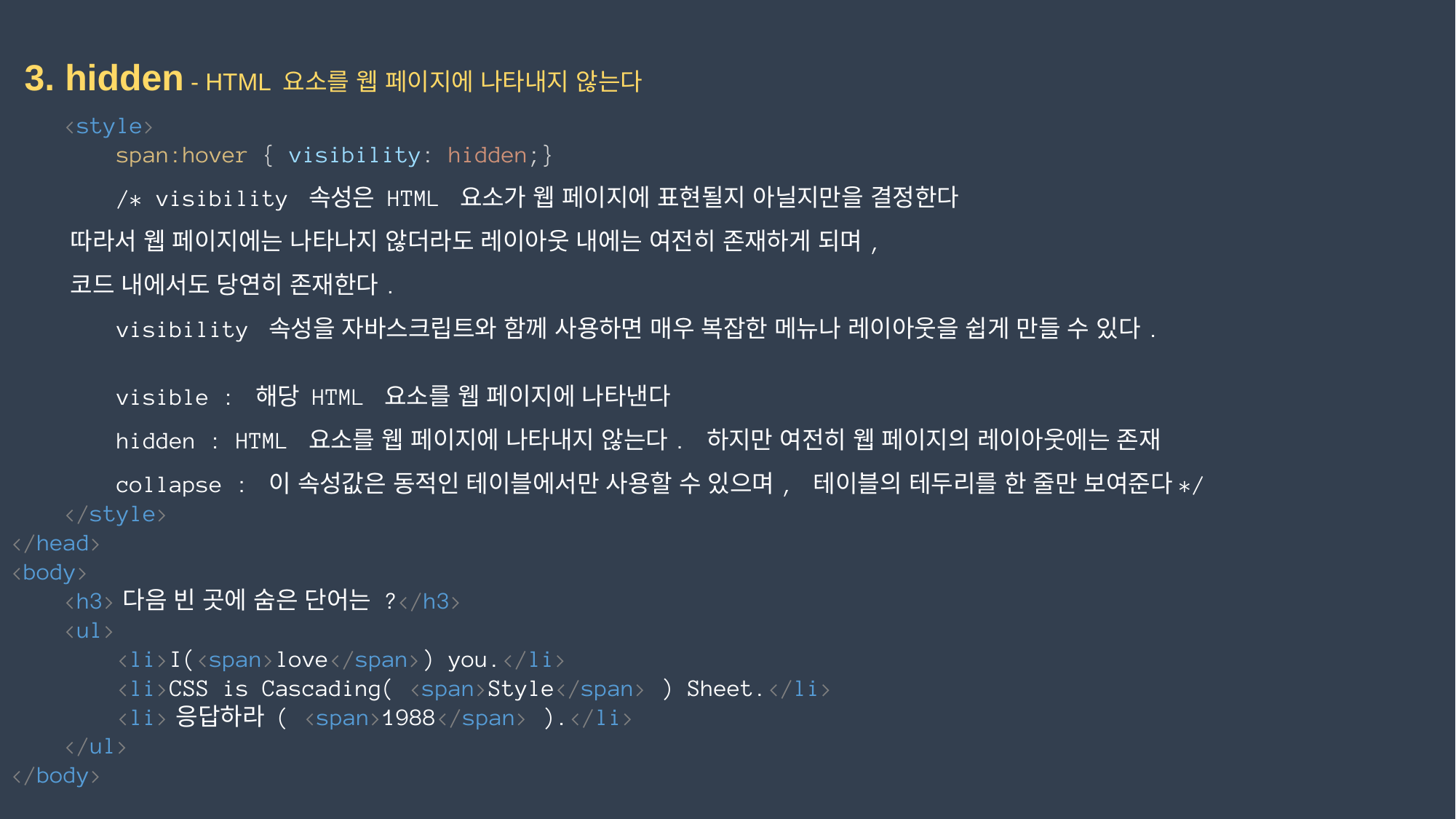

3. hidden - HTML 요소를 웹 페이지에 나타내지 않는다
    <style>
        span:hover { visibility: hidden;}
        /* visibility 속성은 HTML 요소가 웹 페이지에 표현될지 아닐지만을 결정한다
        따라서 웹 페이지에는 나타나지 않더라도 레이아웃 내에는 여전히 존재하게 되며,
        코드 내에서도 당연히 존재한다.
        visibility 속성을 자바스크립트와 함께 사용하면 매우 복잡한 메뉴나 레이아웃을 쉽게 만들 수 있다.

        visible : 해당 HTML 요소를 웹 페이지에 나타낸다
        hidden : HTML 요소를 웹 페이지에 나타내지 않는다. 하지만 여전히 웹 페이지의 레이아웃에는 존재
        collapse : 이 속성값은 동적인 테이블에서만 사용할 수 있으며, 테이블의 테두리를 한 줄만 보여준다*/
    </style>
</head>
<body>
    <h3>다음 빈 곳에 숨은 단어는 ?</h3>
    <ul>
        <li>I(<span>love</span>) you.</li>
        <li>CSS is Cascading( <span>Style</span> ) Sheet.</li>
        <li>응답하라 ( <span>1988</span> ).</li>
    </ul>
</body>

2023-02-17
권민지